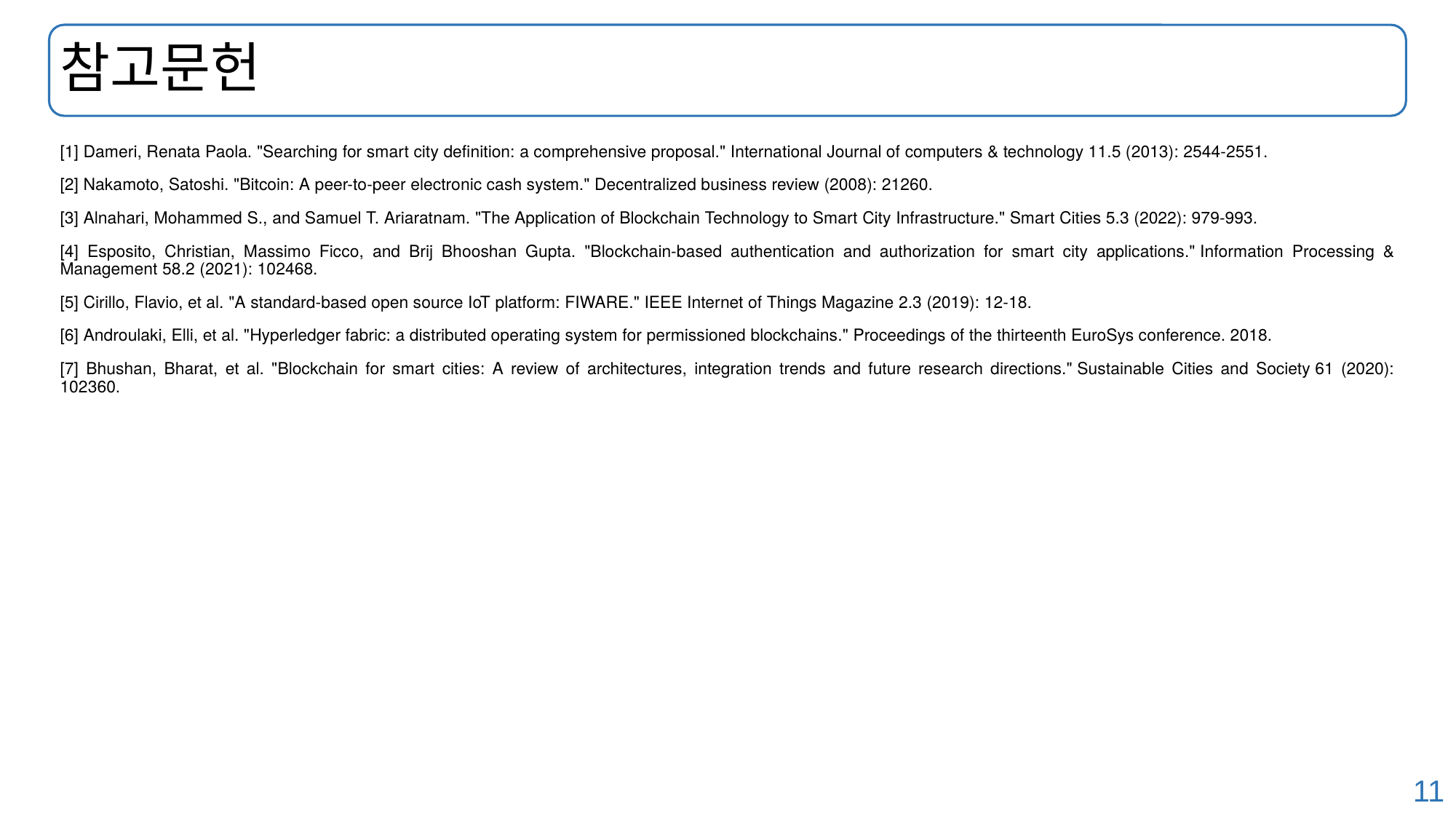

# 참고문헌
[1] Dameri, Renata Paola. "Searching for smart city definition: a comprehensive proposal." International Journal of computers & technology 11.5 (2013): 2544-2551.
[2] Nakamoto, Satoshi. "Bitcoin: A peer-to-peer electronic cash system." Decentralized business review (2008): 21260.
[3] Alnahari, Mohammed S., and Samuel T. Ariaratnam. "The Application of Blockchain Technology to Smart City Infrastructure." Smart Cities 5.3 (2022): 979-993.
[4] Esposito, Christian, Massimo Ficco, and Brij Bhooshan Gupta. "Blockchain-based authentication and authorization for smart city applications." Information Processing & Management 58.2 (2021): 102468.
[5] Cirillo, Flavio, et al. "A standard-based open source IoT platform: FIWARE." IEEE Internet of Things Magazine 2.3 (2019): 12-18.
[6] Androulaki, Elli, et al. "Hyperledger fabric: a distributed operating system for permissioned blockchains." Proceedings of the thirteenth EuroSys conference. 2018.
[7] Bhushan, Bharat, et al. "Blockchain for smart cities: A review of architectures, integration trends and future research directions." Sustainable Cities and Society 61 (2020): 102360.